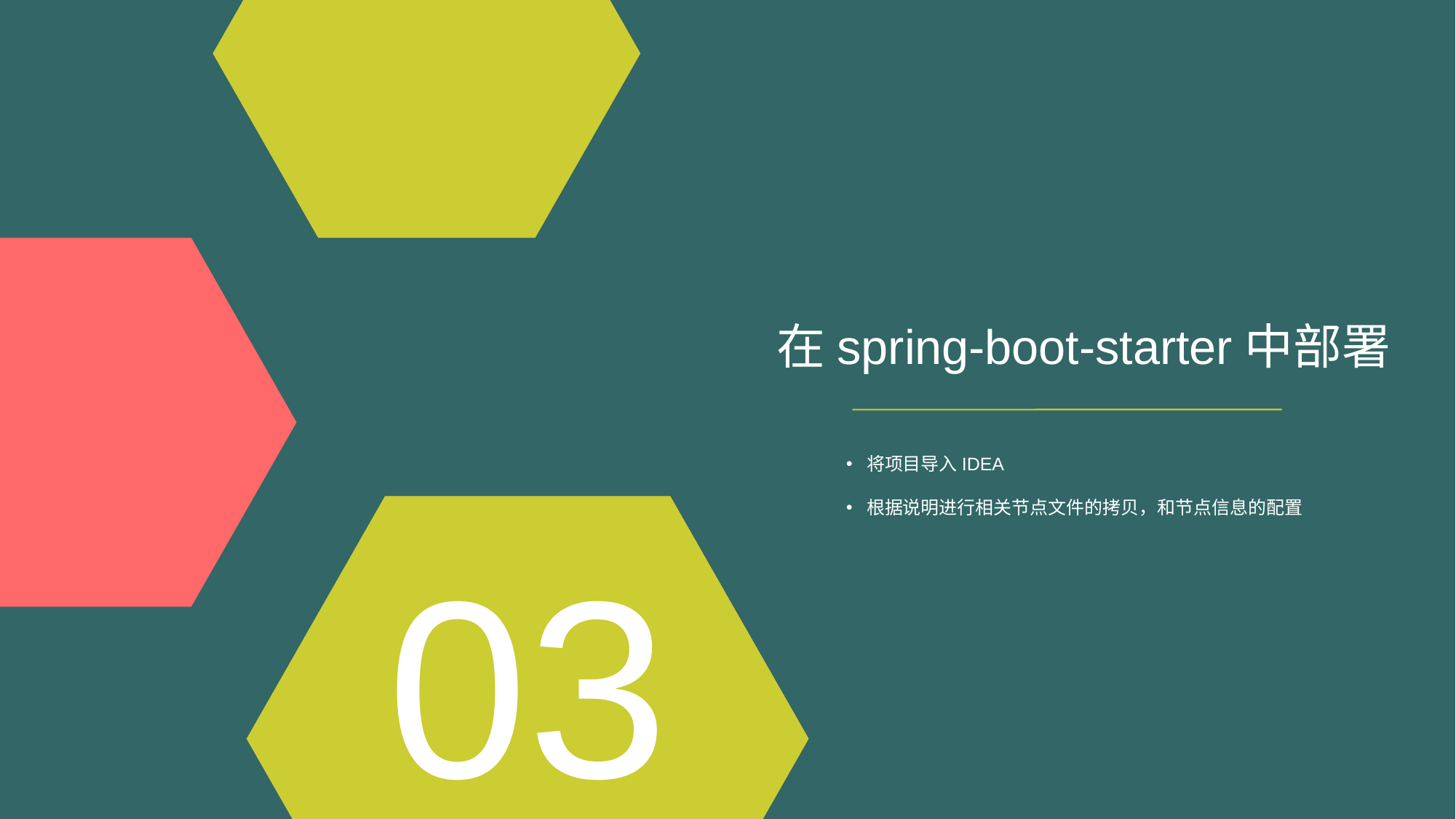

在spring-boot-starter中部署

将项目导入IDEA

根据说明进行相关节点文件的拷贝，和节点信息的配置

03